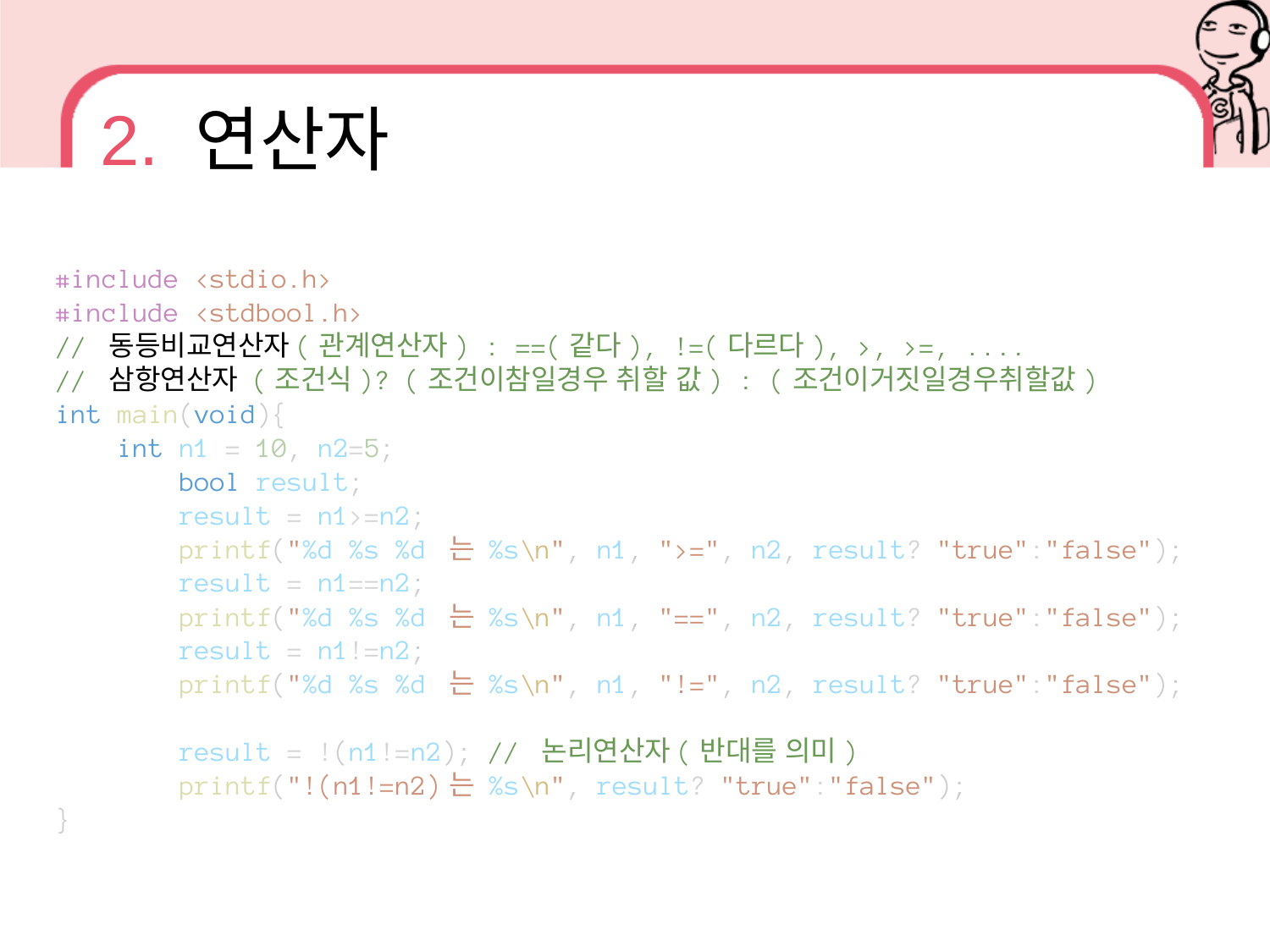

# 2. 연산자
#include <stdio.h>
#include <stdbool.h>
// 동등비교연산자(관계연산자) : ==(같다), !=(다르다), >, >=, ....
// 삼항연산자 (조건식)? (조건이참일경우 취할 값) : (조건이거짓일경우취할값)
int main(void){
    int n1 = 10, n2=5;
        bool result;
        result = n1>=n2;
        printf("%d %s %d 는 %s\n", n1, ">=", n2, result? "true":"false");
        result = n1==n2;
        printf("%d %s %d 는 %s\n", n1, "==", n2, result? "true":"false");
        result = n1!=n2;
        printf("%d %s %d 는 %s\n", n1, "!=", n2, result? "true":"false");

        result = !(n1!=n2); // 논리연산자(반대를 의미)
        printf("!(n1!=n2)는 %s\n", result? "true":"false");
}